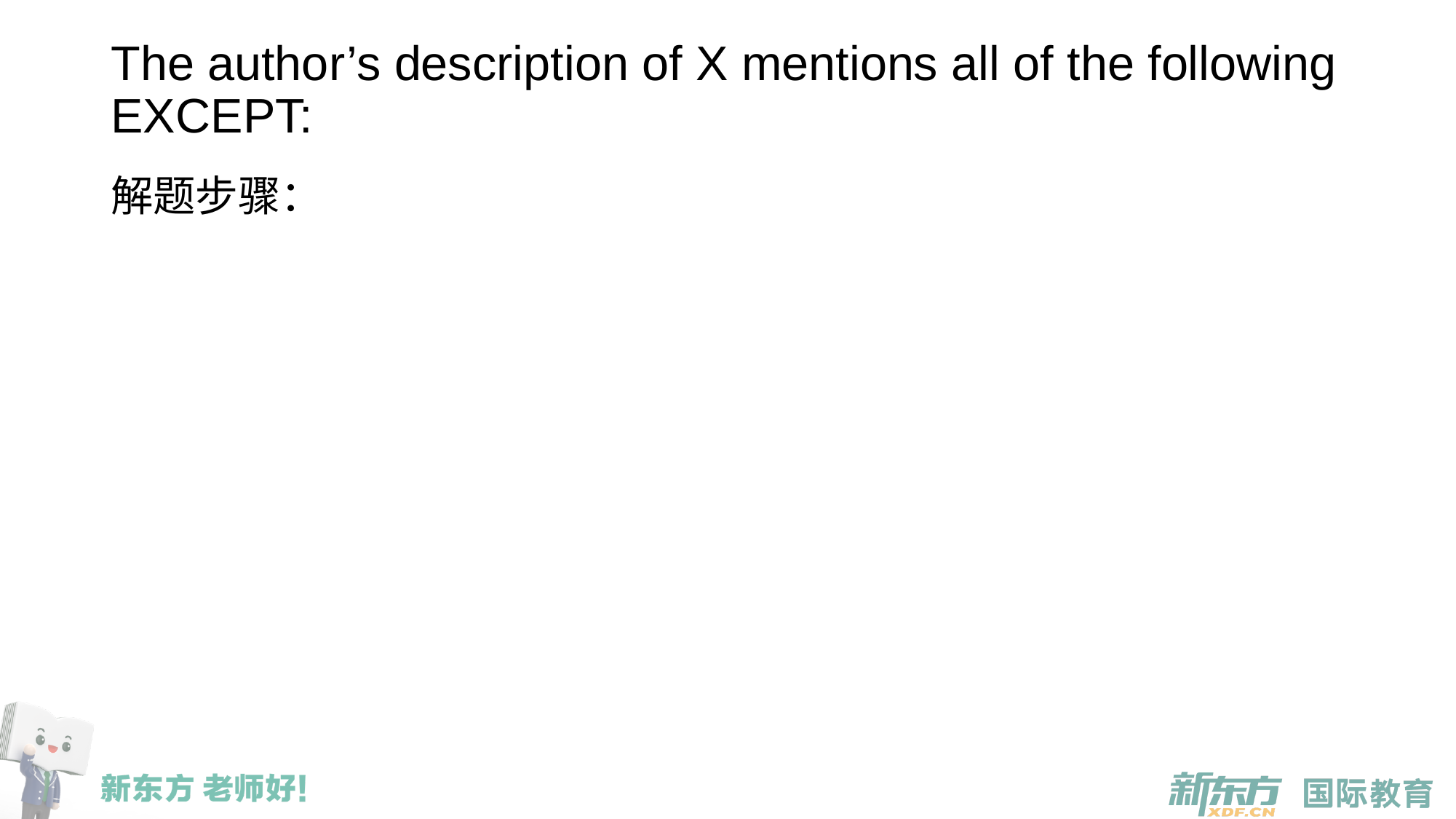

# The author’s description of X mentions all of the following EXCEPT:
解题步骤：